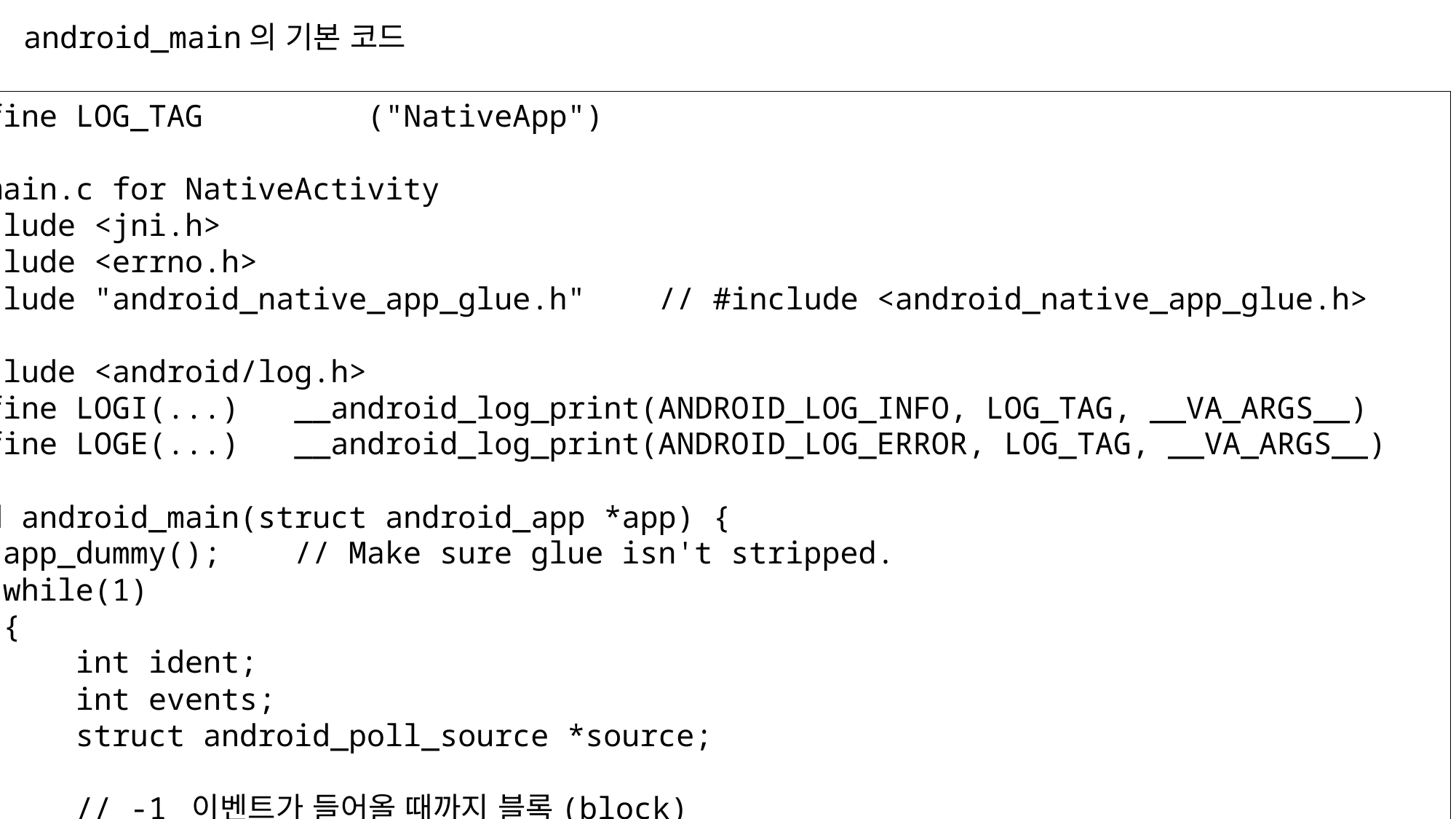

android_main의 기본 코드
#define LOG_TAG         ("NativeApp")

// main.c for NativeActivity
#include <jni.h>
#include <errno.h>
#include "android_native_app_glue.h"    // #include <android_native_app_glue.h>

#include <android/log.h>
#define LOGI(...)   __android_log_print(ANDROID_LOG_INFO, LOG_TAG, __VA_ARGS__)
#define LOGE(...)   __android_log_print(ANDROID_LOG_ERROR, LOG_TAG, __VA_ARGS__)

void android_main(struct android_app *app) {
    app_dummy();    // Make sure glue isn't stripped.
    while(1)
    {
        int ident;
        int events;
        struct android_poll_source *source;

        // -1 이벤트가 들어올 때까지 블록(block)
        while((ident = ALooper_pollAll(-1, NULL, &events, (void**)&source)) >= 0) {
            if(source != NULL) { // 메세지 큐에 이벤트가 들어온 것을 의미
                source->process(app, source);
                LOGI("completed event");
            }

            // 네이티브 애플리케이션이 종료될 경우
            if(app->destroyRequested != 0) {
                // 종료 처리
                return;
            }
        }
    }   // end of while(1)
}